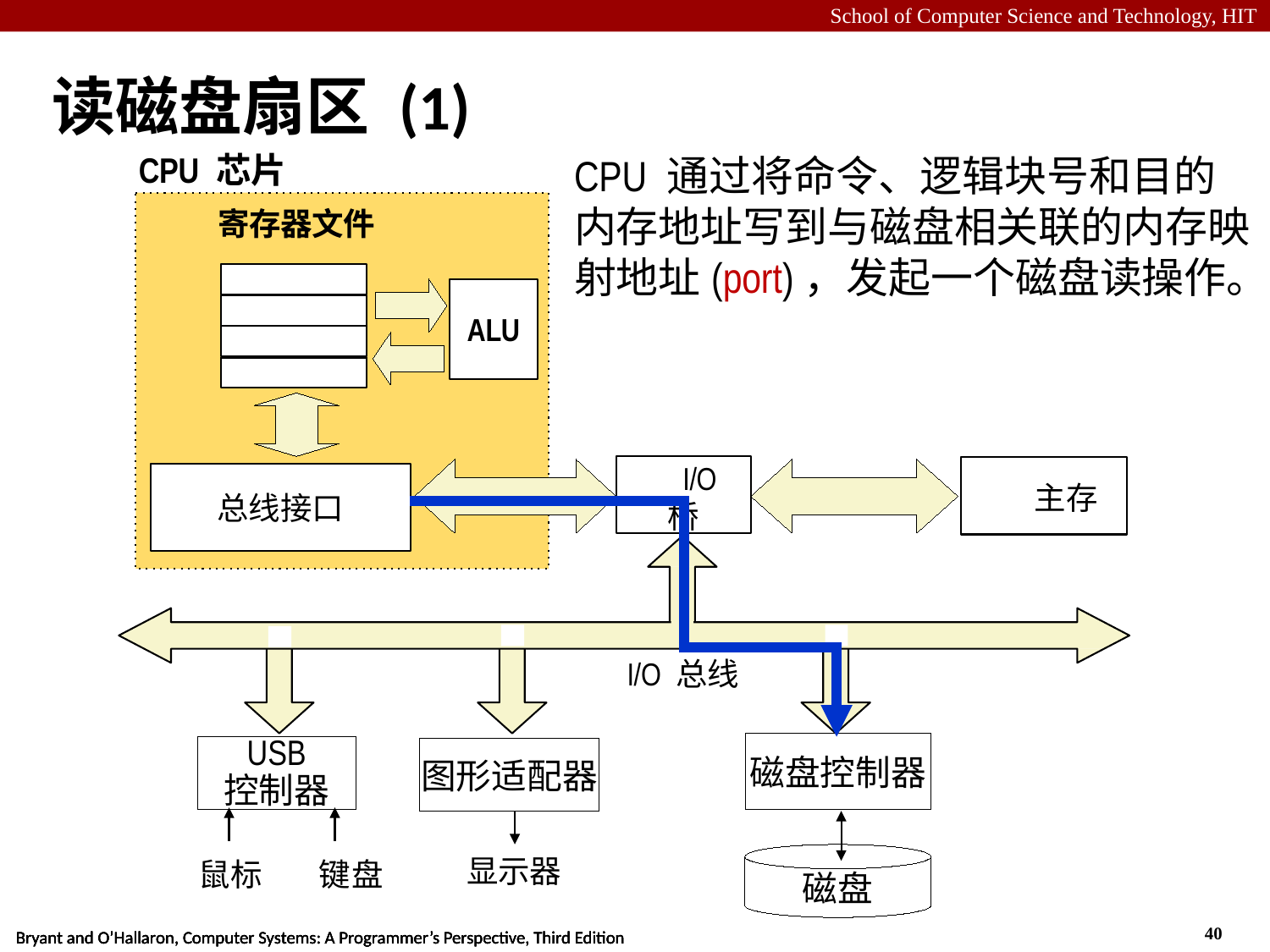

# 读磁盘扇区 (1)
CPU 芯片

寄存器文件

ALU

I/O桥
主存

总线接口

I/O 总线
磁盘控制器
USB
控制器
图形适配器

磁盘
显示器
鼠标       键盘
CPU 通过将命令、逻辑块号和目的内存地址写到与磁盘相关联的内存映射地址(port)，发起一个磁盘读操作。